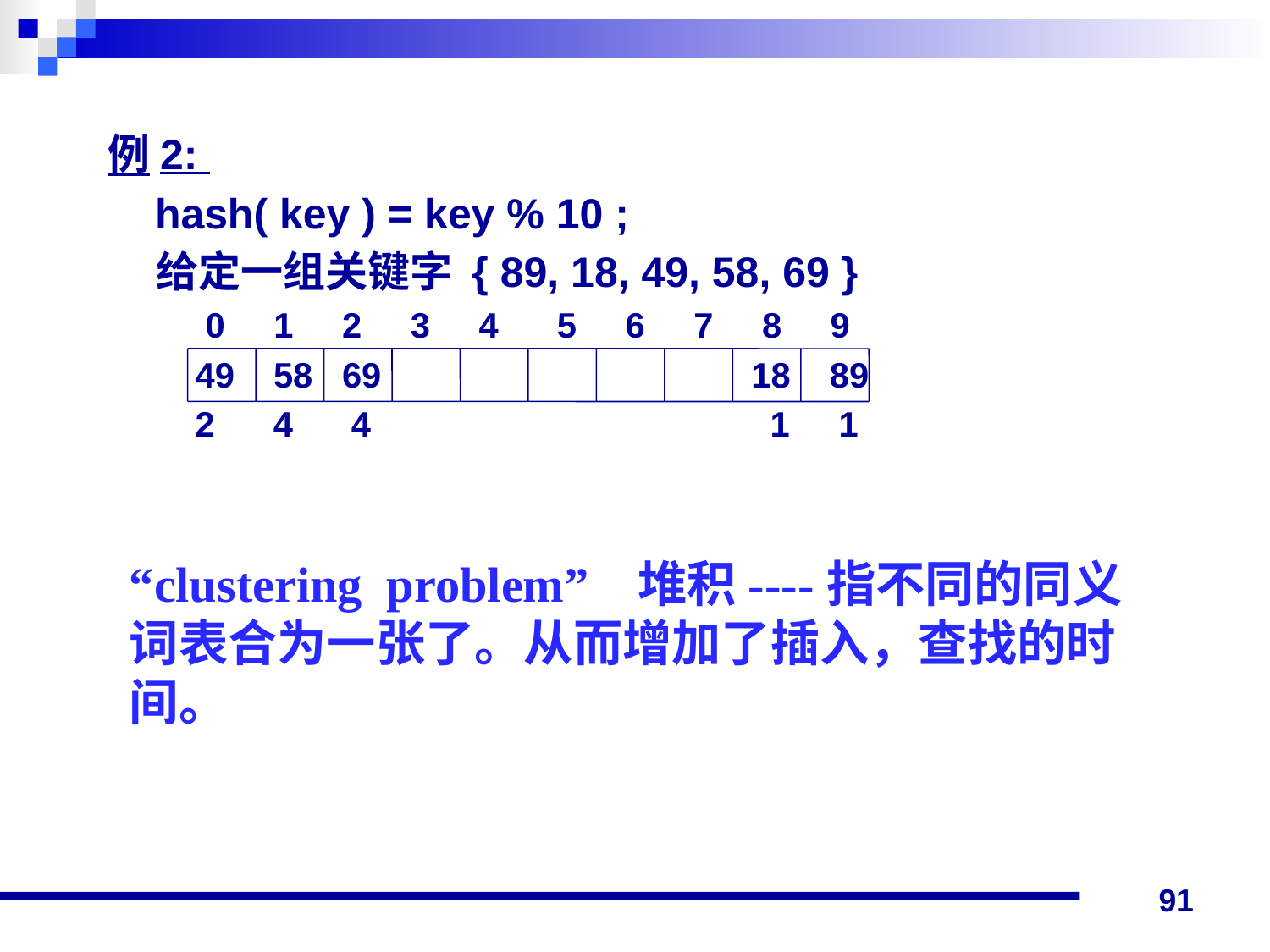

例2:
    hash( key ) = key % 10 ;
    给定一组关键字 { 89, 18, 49, 58, 69 }
           0     1     2     3     4      5     6     7     8     9
         49    58   69                                      18    89
         2      4      4                                         1     1

“clustering  problem”   堆积----指不同的同义词表合为一张了。从而增加了插入，查找的时间。

91